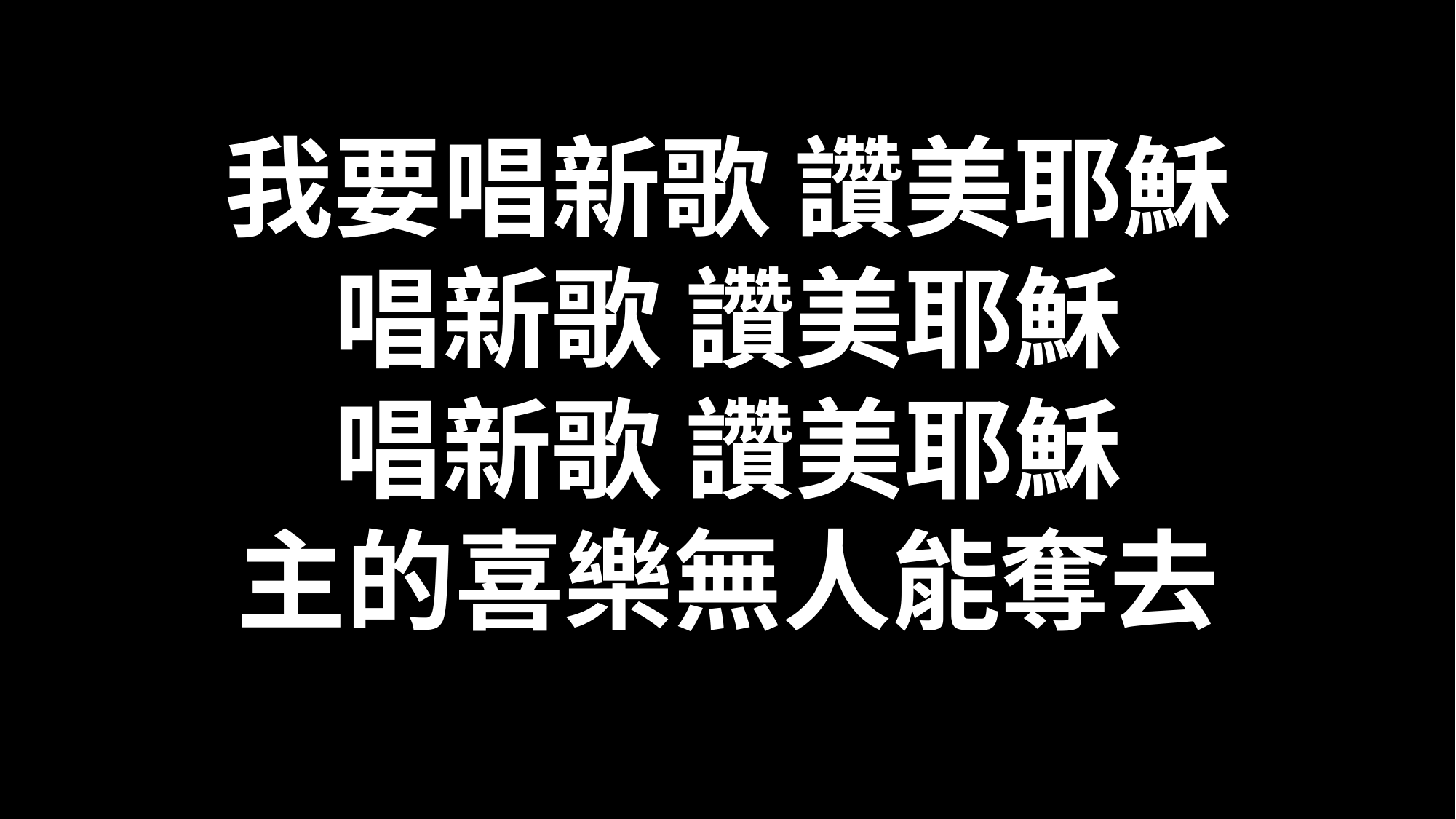

我要唱新歌 讚美耶穌
唱新歌 讚美耶穌
唱新歌 讚美耶穌
主的喜樂無人能奪去